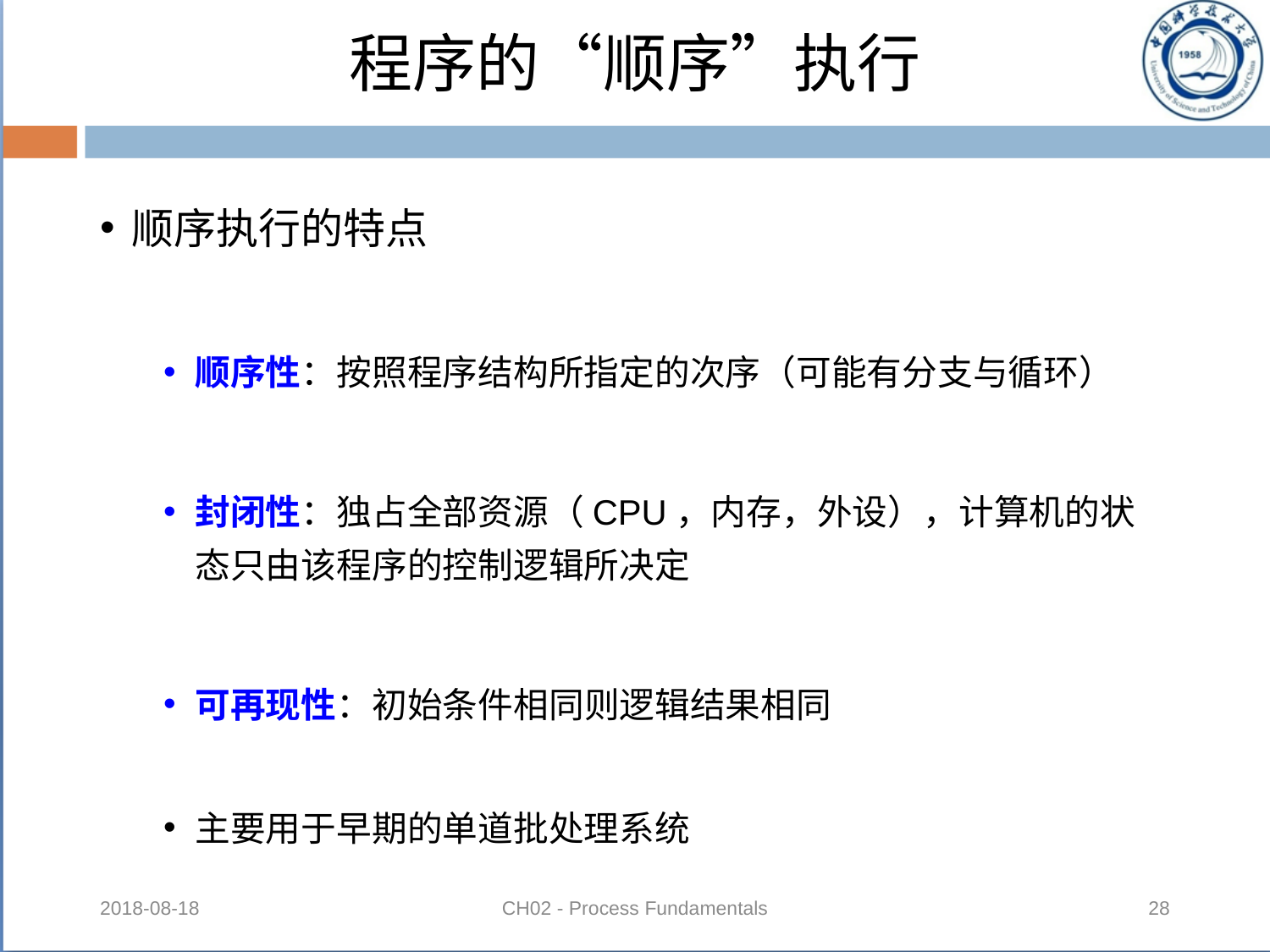

# 程序的“顺序”执行
顺序执行的特点

顺序性：按照程序结构所指定的次序（可能有分支与循环）

封闭性：独占全部资源（CPU，内存，外设），计算机的状态只由该程序的控制逻辑所决定

可再现性：初始条件相同则逻辑结果相同

主要用于早期的单道批处理系统
2018-08-18
CH02 - Process Fundamentals
28